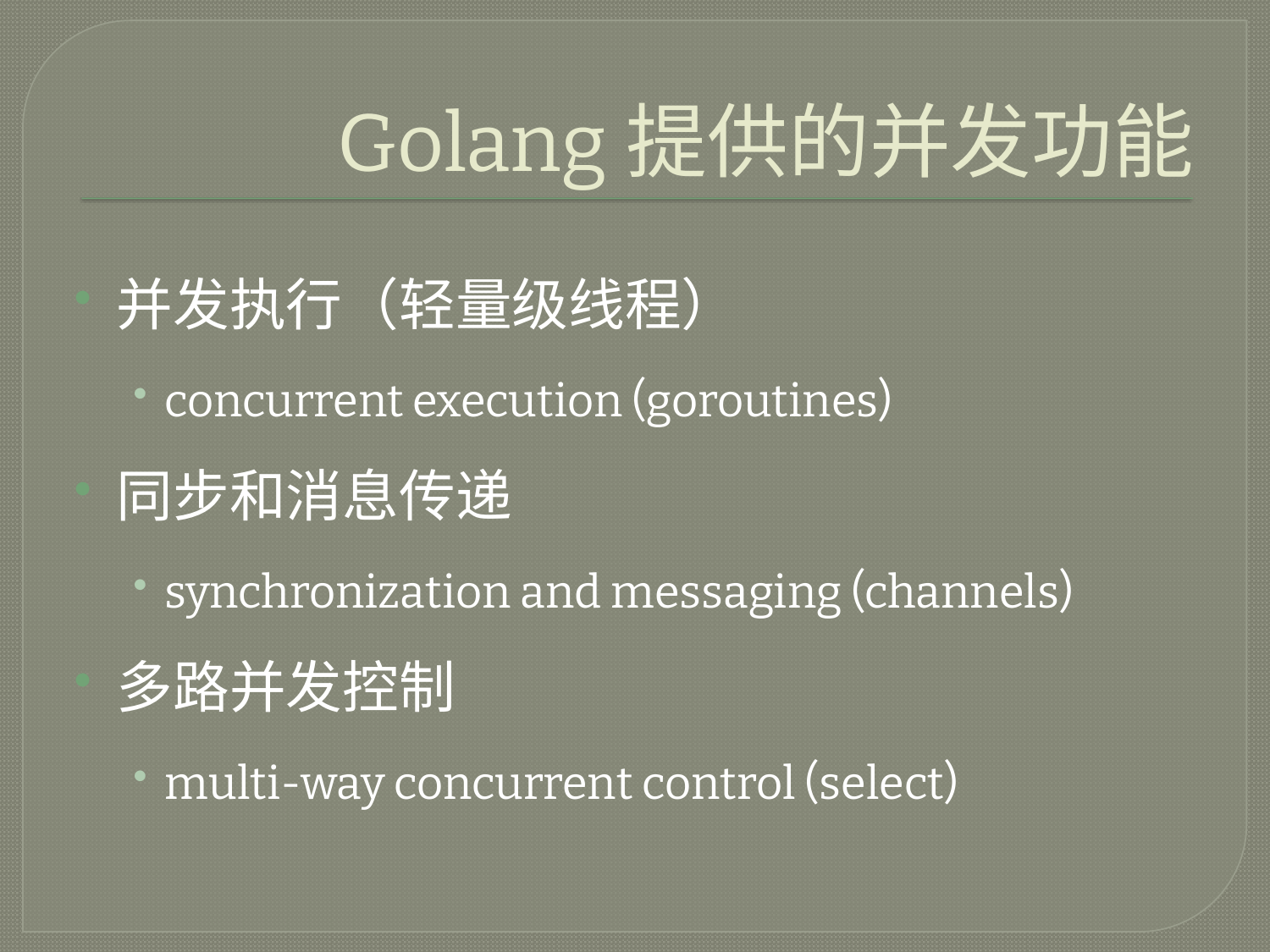

# Golang提供的并发功能
并发执行（轻量级线程）
concurrent execution (goroutines)
同步和消息传递
synchronization and messaging (channels)
多路并发控制
multi-way concurrent control (select)